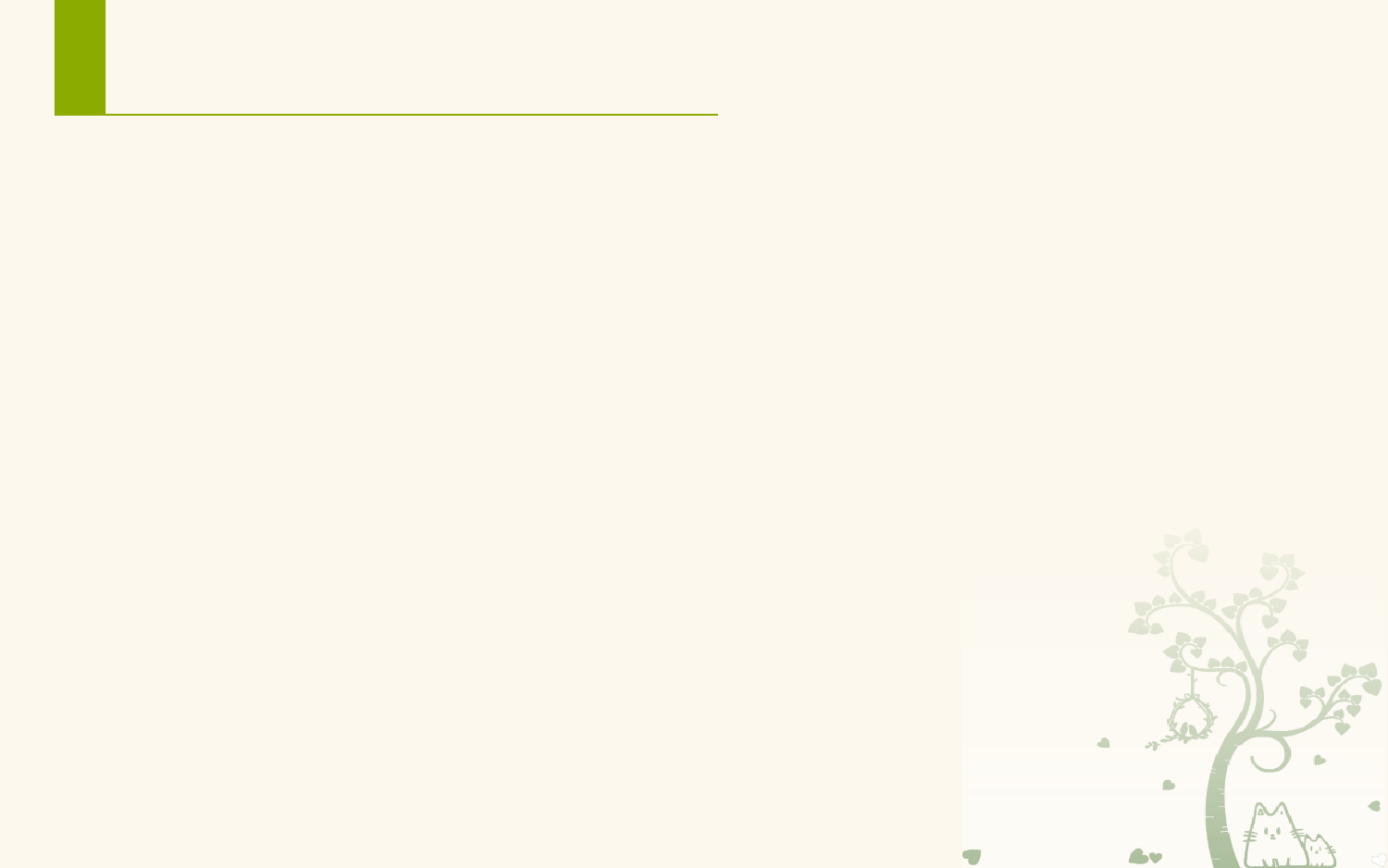

# 控件那么多，打算怎么学？
A. 不打算学
B. 对着教材一个一个研究
C. 边用边学